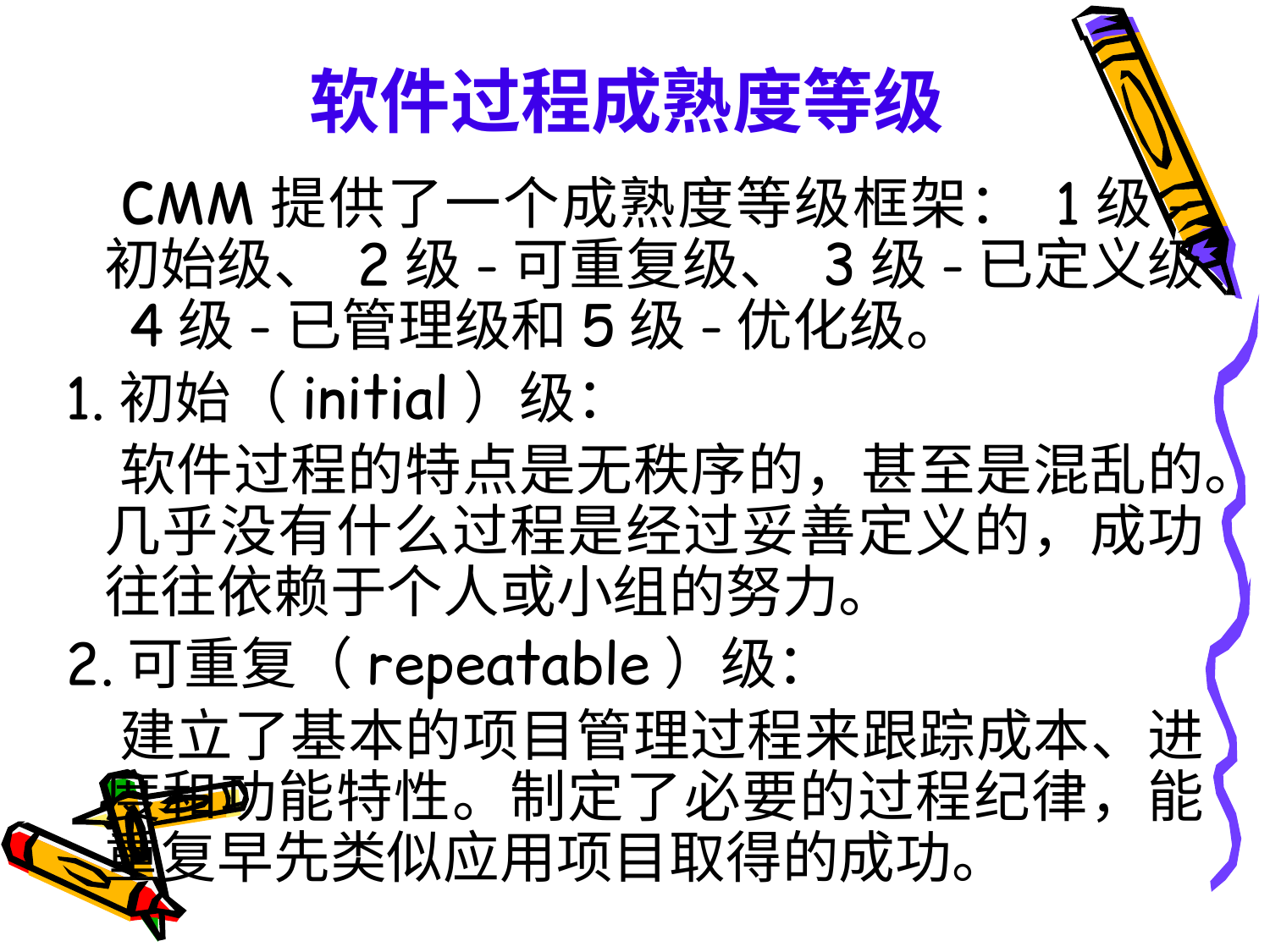

# 软件过程成熟度等级
   CMM提供了一个成熟度等级框架： 1级-初始级、 2级-可重复级、 3级-已定义级、 4级-已管理级和5级-优化级。
1.初始（initial）级：
   软件过程的特点是无秩序的，甚至是混乱的。几乎没有什么过程是经过妥善定义的，成功往往依赖于个人或小组的努力。
2.可重复（repeatable）级：
   建立了基本的项目管理过程来跟踪成本、进度和功能特性。制定了必要的过程纪律，能重复早先类似应用项目取得的成功。